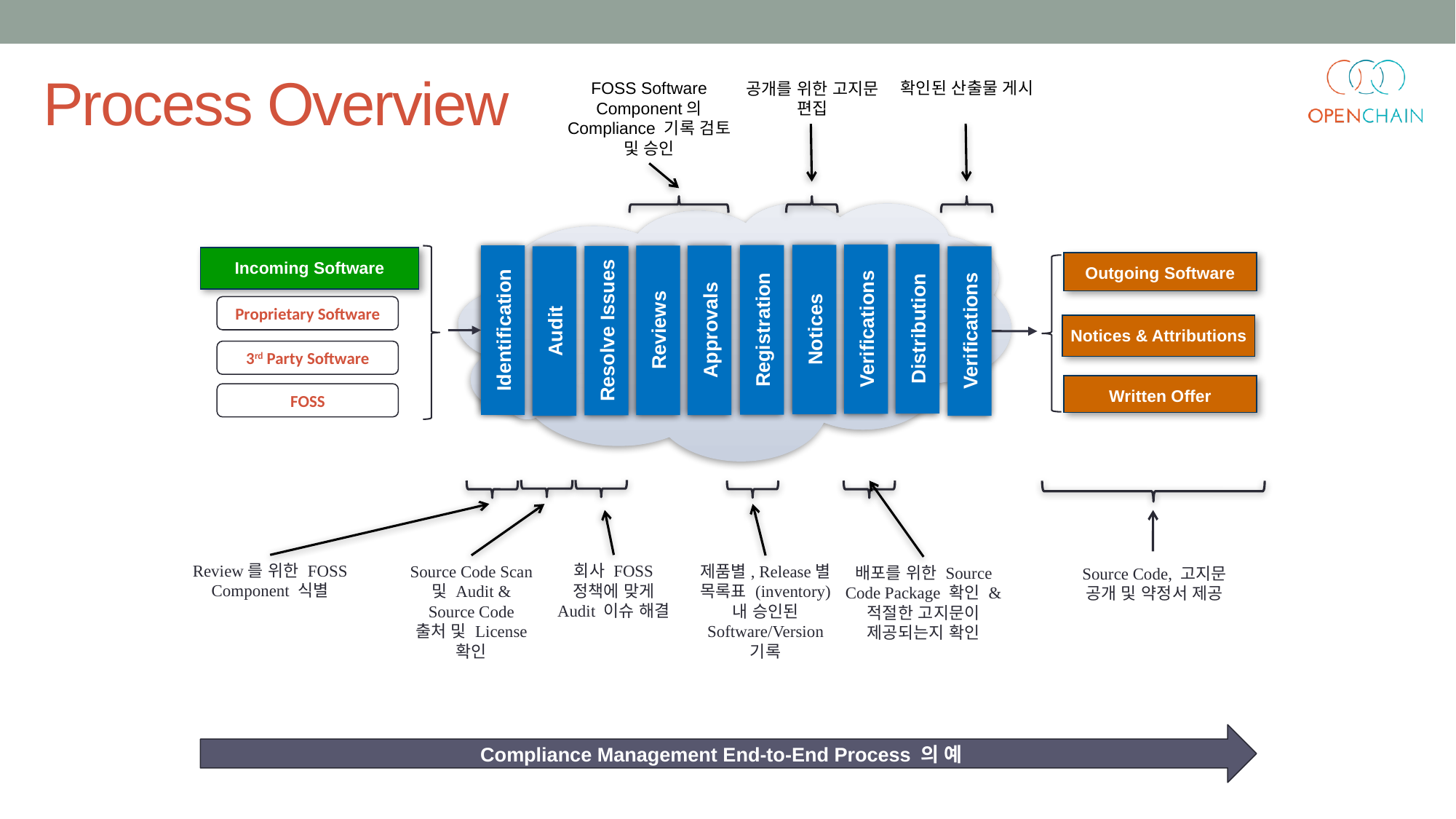

Process Overview
FOSS Software Component의 Compliance 기록 검토 및 승인
확인된 산출물 게시
공개를 위한 고지문 편집

Incoming Software
Outgoing Software

Notices & Attributions
Distribution
Verifications
Notices
Registration
Identification
Reviews
Approvals

Resolve Issues
Audit
Verifications

Proprietary Software
Written Offer
3rd Party Software

FOSS

Review를 위한 FOSS Component 식별
회사 FOSS 정책에 맞게 Audit 이슈 해결
Source Code Scan 및 Audit &
Source Code 출처 및 License 확인
제품별, Release별 목록표 (inventory) 내 승인된 Software/Version 기록
배포를 위한 Source Code Package 확인 &
적절한 고지문이 제공되는지 확인
Source Code, 고지문 공개 및 약정서 제공
Compliance Management End-to-End Process 의 예